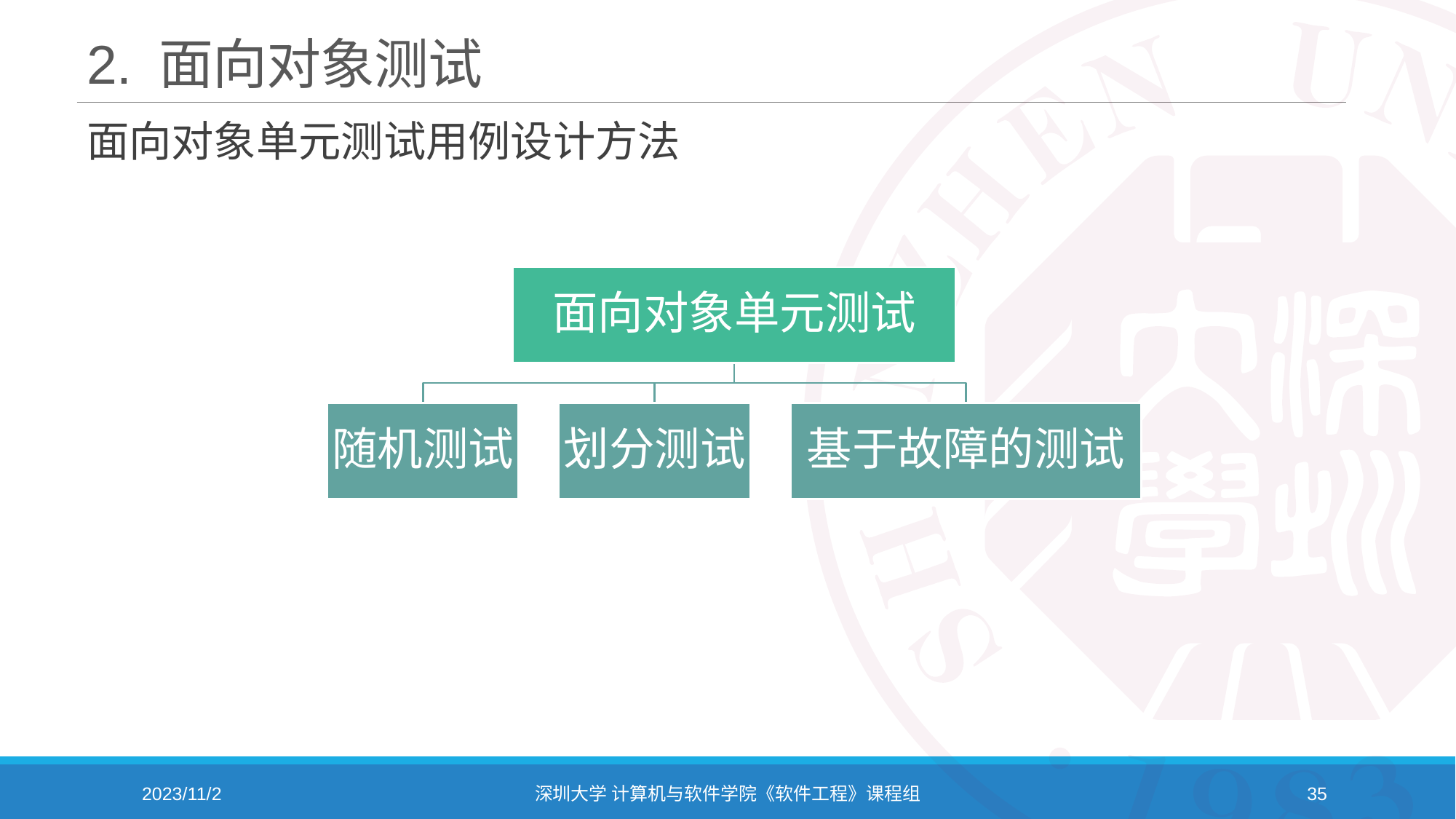

# 2. 面向对象测试
面向对象单元测试用例设计方法
面向对象单元测试
随机测试
划分测试
基于故障的测试
2023/11/2
深圳大学 计算机与软件学院《软件工程》课程组
35